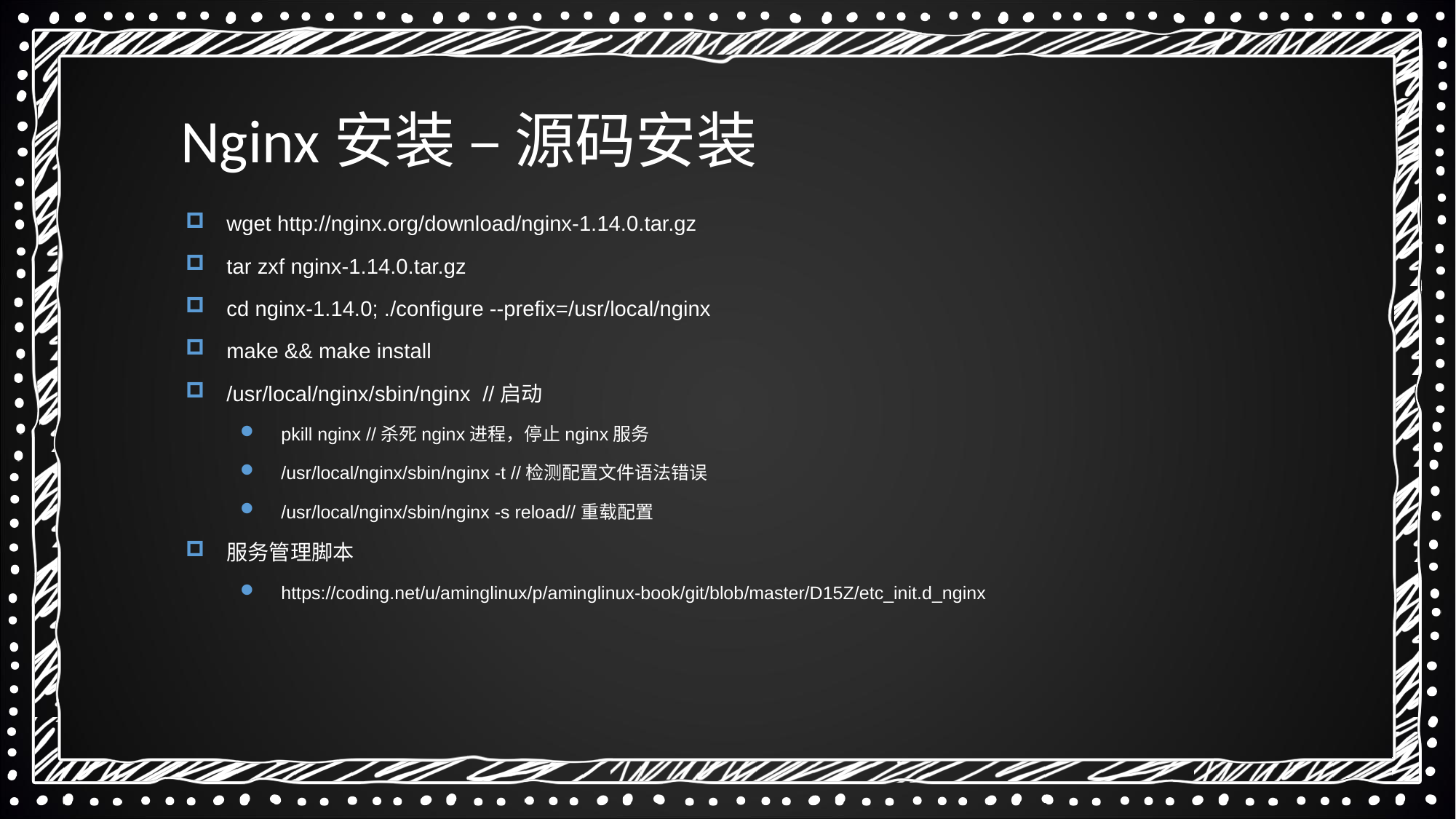

Nginx安装 – 源码安装
wget http://nginx.org/download/nginx-1.14.0.tar.gz
tar zxf nginx-1.14.0.tar.gz
cd nginx-1.14.0; ./configure --prefix=/usr/local/nginx
make && make install
/usr/local/nginx/sbin/nginx  //启动
pkill nginx //杀死nginx进程，停止nginx服务
/usr/local/nginx/sbin/nginx -t //检测配置文件语法错误
/usr/local/nginx/sbin/nginx -s reload//重载配置
服务管理脚本
https://coding.net/u/aminglinux/p/aminglinux-book/git/blob/master/D15Z/etc_init.d_nginx